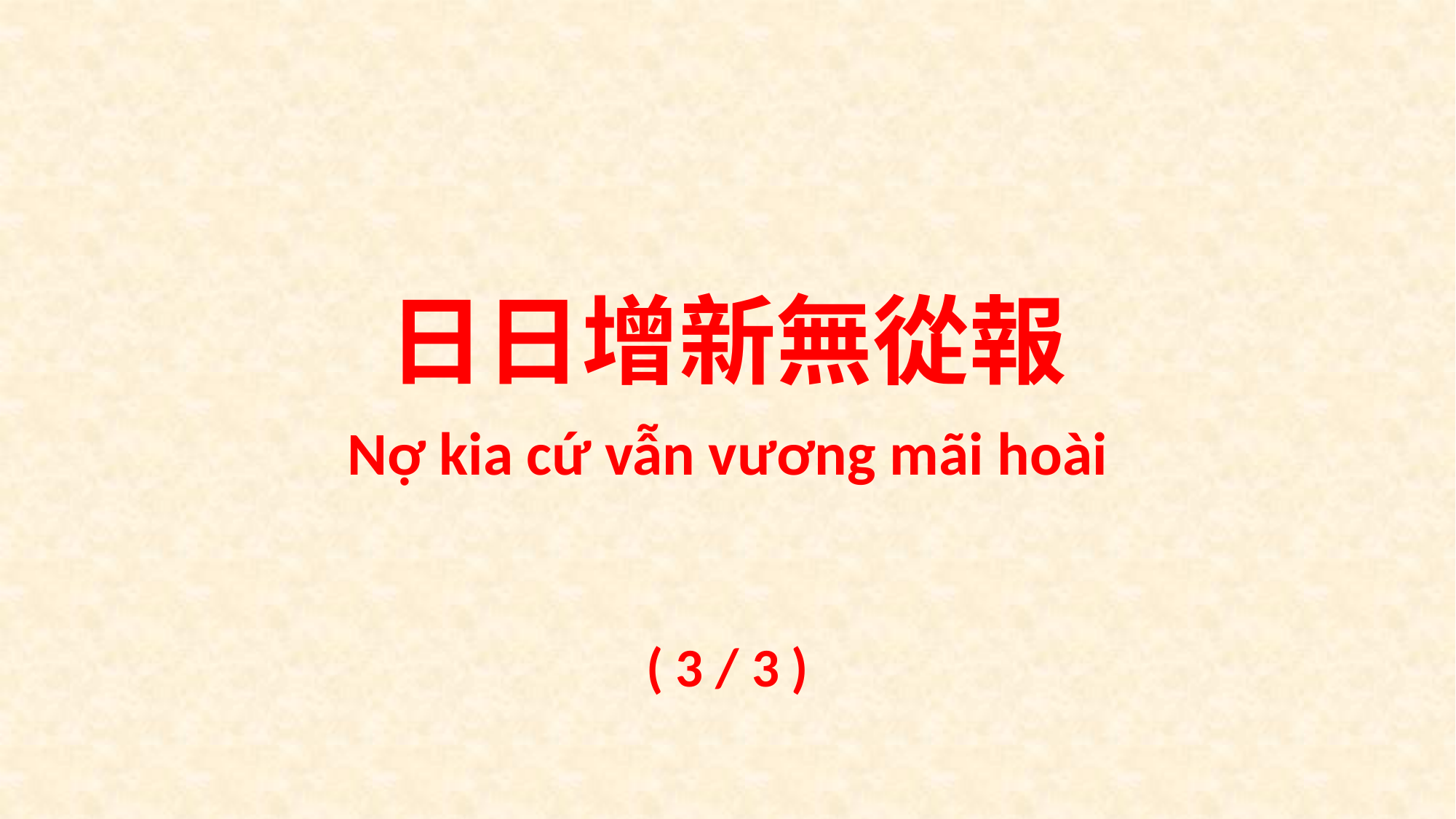

日日增新無從報
Nợ kia cứ vẫn vương mãi hoài
( 3 / 3 )